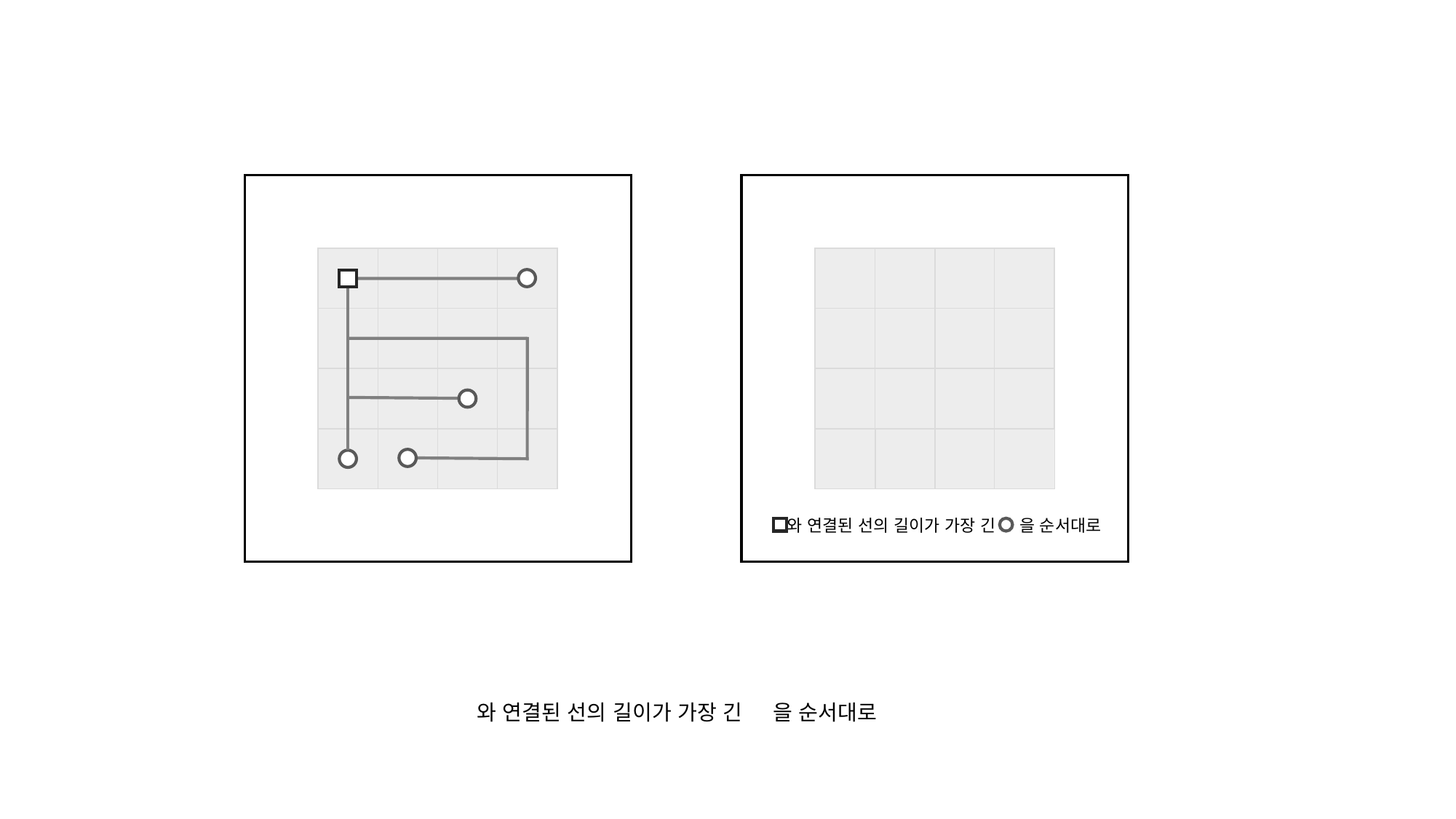

와 연결된 선의 길이가 가장 긴     을 순서대로

와 연결된 선의 길이가 가장 긴     을 순서대로